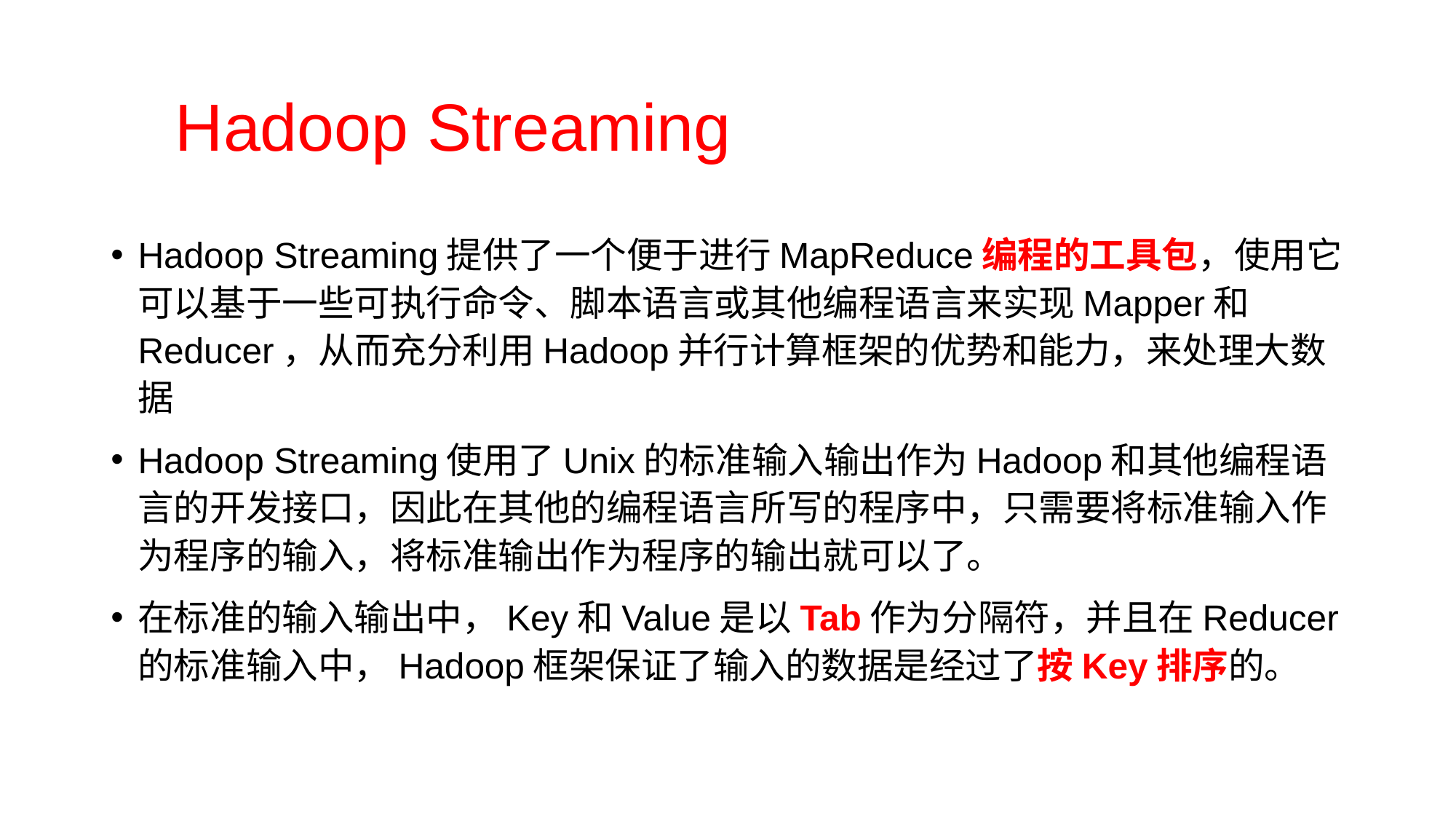

Hadoop Streaming
Hadoop Streaming提供了一个便于进行MapReduce编程的工具包，使用它可以基于一些可执行命令、脚本语言或其他编程语言来实现Mapper和 Reducer，从而充分利用Hadoop并行计算框架的优势和能力，来处理大数据
Hadoop Streaming使用了Unix的标准输入输出作为Hadoop和其他编程语言的开发接口，因此在其他的编程语言所写的程序中，只需要将标准输入作为程序的输入，将标准输出作为程序的输出就可以了。
在标准的输入输出中，Key和Value是以Tab作为分隔符，并且在Reducer的标准输入中，Hadoop框架保证了输入的数据是经过了按Key排序的。